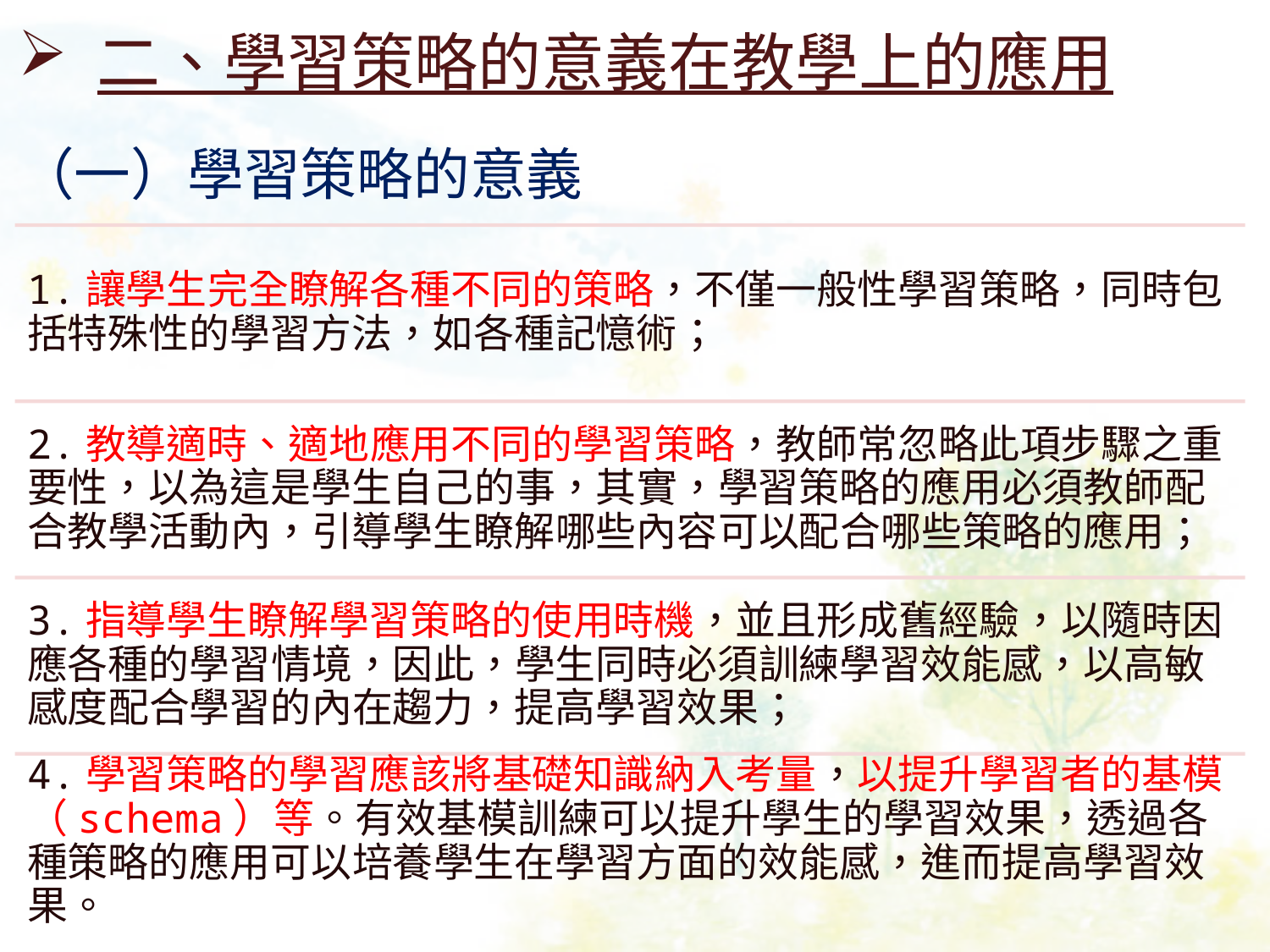

二、學習策略的意義在教學上的應用
（一）學習策略的意義
1.讓學生完全瞭解各種不同的策略，不僅一般性學習策略，同時包括特殊性的學習方法，如各種記憶術；
2.教導適時、適地應用不同的學習策略，教師常忽略此項步驟之重要性，以為這是學生自己的事，其實，學習策略的應用必須教師配合教學活動內，引導學生瞭解哪些內容可以配合哪些策略的應用；
3.指導學生瞭解學習策略的使用時機，並且形成舊經驗，以隨時因應各種的學習情境，因此，學生同時必須訓練學習效能感，以高敏感度配合學習的內在趨力，提高學習效果；
4.學習策略的學習應該將基礎知識納入考量，以提升學習者的基模（schema）等。有效基模訓練可以提升學生的學習效果，透過各種策略的應用可以培養學生在學習方面的效能感，進而提高學習效果。